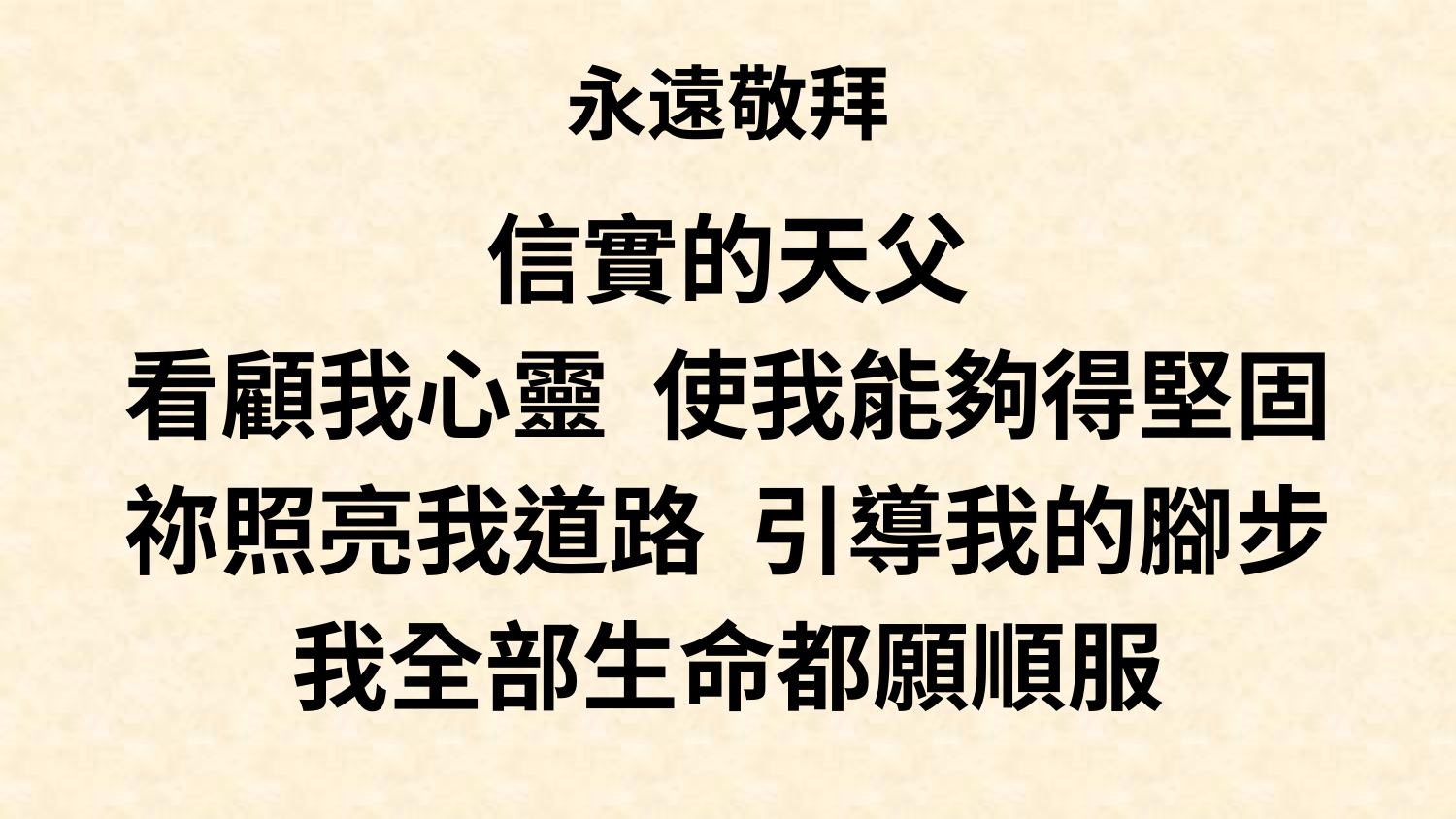

# 永遠敬拜
信實的天父
看顧我心靈  使我能夠得堅固
祢照亮我道路  引導我的腳步
我全部生命都願順服